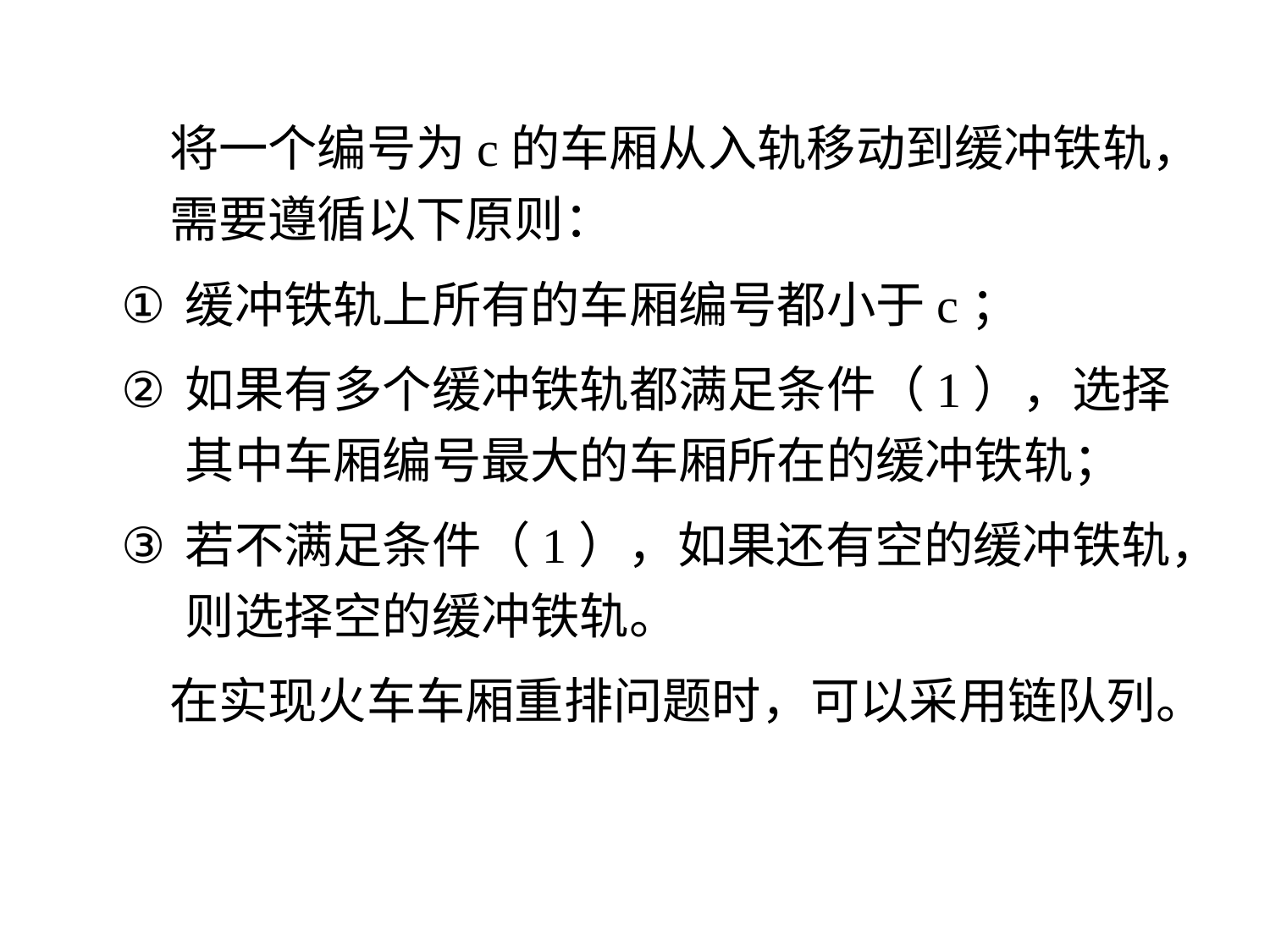

将一个编号为c的车厢从入轨移动到缓冲铁轨，需要遵循以下原则：
缓冲铁轨上所有的车厢编号都小于c；
如果有多个缓冲铁轨都满足条件（1），选择其中车厢编号最大的车厢所在的缓冲铁轨；
若不满足条件（1），如果还有空的缓冲铁轨，则选择空的缓冲铁轨。
	在实现火车车厢重排问题时，可以采用链队列。